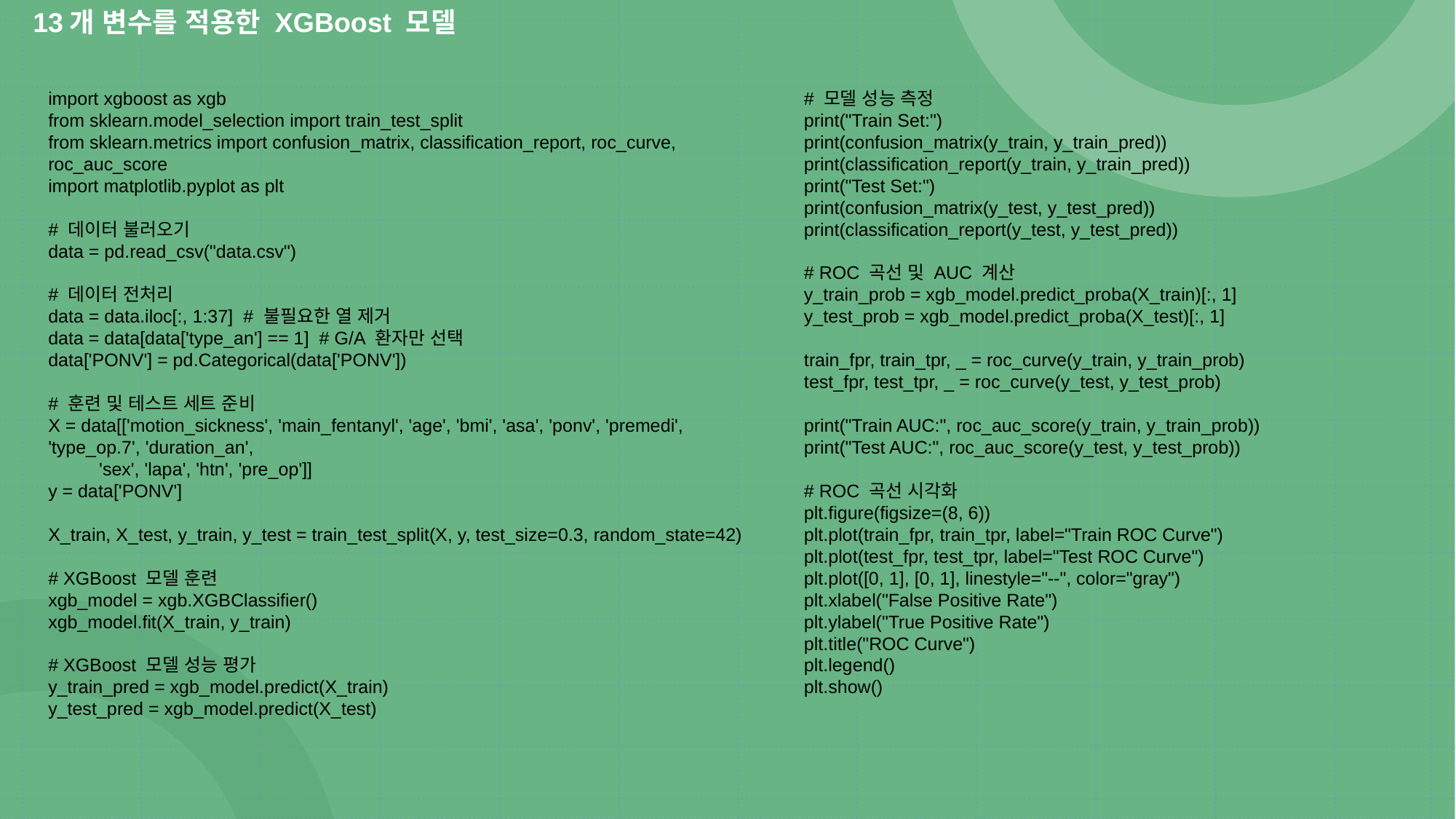

13개 변수를 적용한 XGBoost 모델
import xgboost as xgb
from sklearn.model_selection import train_test_split
from sklearn.metrics import confusion_matrix, classification_report, roc_curve, roc_auc_score
import matplotlib.pyplot as plt

# 데이터 불러오기
data = pd.read_csv("data.csv")

# 데이터 전처리
data = data.iloc[:, 1:37]  # 불필요한 열 제거
data = data[data['type_an'] == 1]  # G/A 환자만 선택
data['PONV'] = pd.Categorical(data['PONV'])

# 훈련 및 테스트 세트 준비
X = data[['motion_sickness', 'main_fentanyl', 'age', 'bmi', 'asa', 'ponv', 'premedi', 'type_op.7', 'duration_an',
          'sex', 'lapa', 'htn', 'pre_op']]
y = data['PONV']

X_train, X_test, y_train, y_test = train_test_split(X, y, test_size=0.3, random_state=42)

# XGBoost 모델 훈련
xgb_model = xgb.XGBClassifier()
xgb_model.fit(X_train, y_train)

# XGBoost 모델 성능 평가
y_train_pred = xgb_model.predict(X_train)
y_test_pred = xgb_model.predict(X_test)

# 모델 성능 측정
print("Train Set:")
print(confusion_matrix(y_train, y_train_pred))
print(classification_report(y_train, y_train_pred))
print("Test Set:")
print(confusion_matrix(y_test, y_test_pred))
print(classification_report(y_test, y_test_pred))

# ROC 곡선 및 AUC 계산
y_train_prob = xgb_model.predict_proba(X_train)[:, 1]
y_test_prob = xgb_model.predict_proba(X_test)[:, 1]

train_fpr, train_tpr, _ = roc_curve(y_train, y_train_prob)
test_fpr, test_tpr, _ = roc_curve(y_test, y_test_prob)

print("Train AUC:", roc_auc_score(y_train, y_train_prob))
print("Test AUC:", roc_auc_score(y_test, y_test_prob))

# ROC 곡선 시각화
plt.figure(figsize=(8, 6))
plt.plot(train_fpr, train_tpr, label="Train ROC Curve")
plt.plot(test_fpr, test_tpr, label="Test ROC Curve")
plt.plot([0, 1], [0, 1], linestyle="--", color="gray")
plt.xlabel("False Positive Rate")
plt.ylabel("True Positive Rate")
plt.title("ROC Curve")
plt.legend()
plt.show()